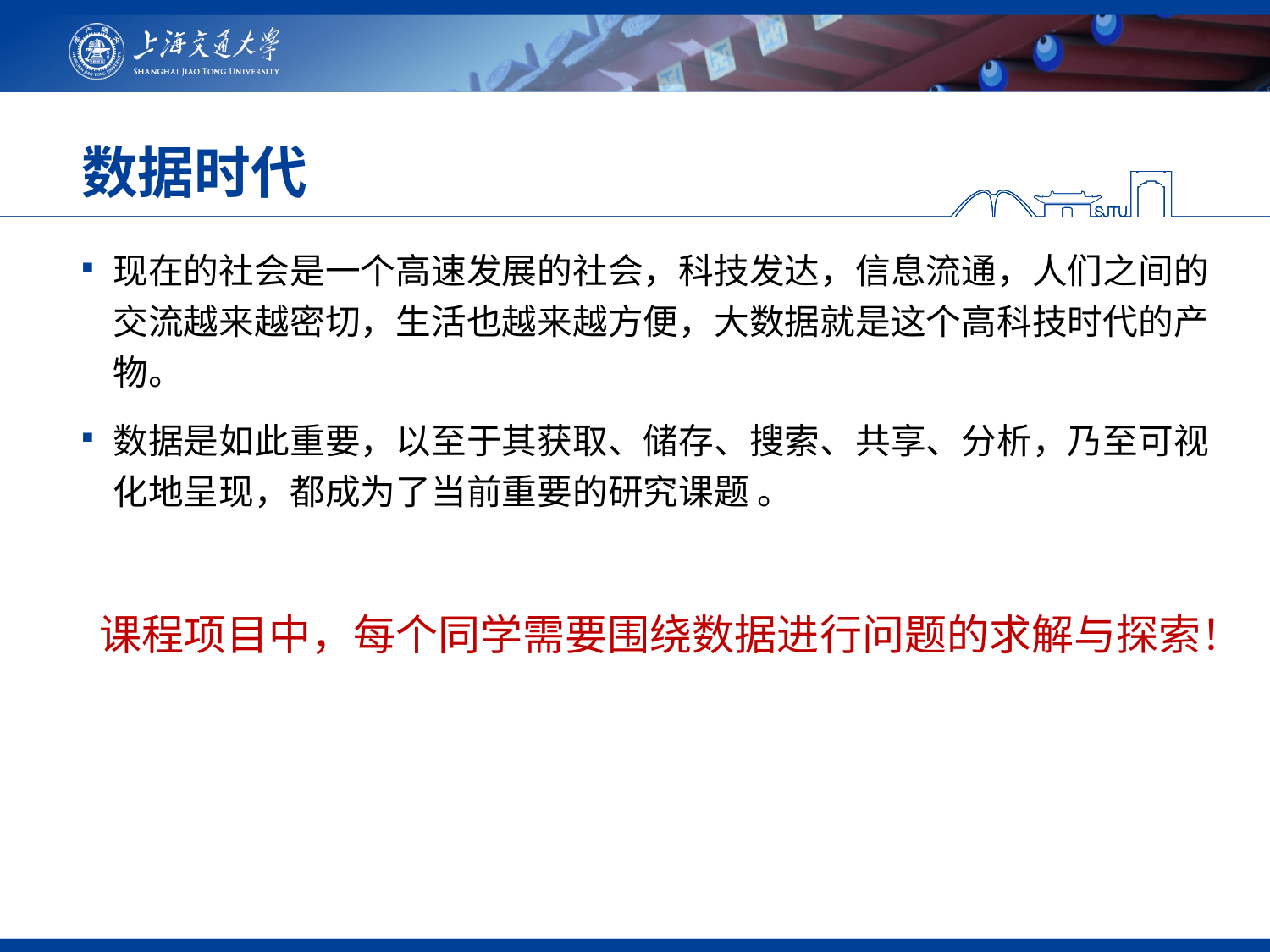

# 数据时代
现在的社会是一个高速发展的社会，科技发达，信息流通，人们之间的交流越来越密切，生活也越来越方便，大数据就是这个高科技时代的产物。
数据是如此重要，以至于其获取、储存、搜索、共享、分析，乃至可视化地呈现，都成为了当前重要的研究课题 。

课程项目中，每个同学需要围绕数据进行问题的求解与探索！